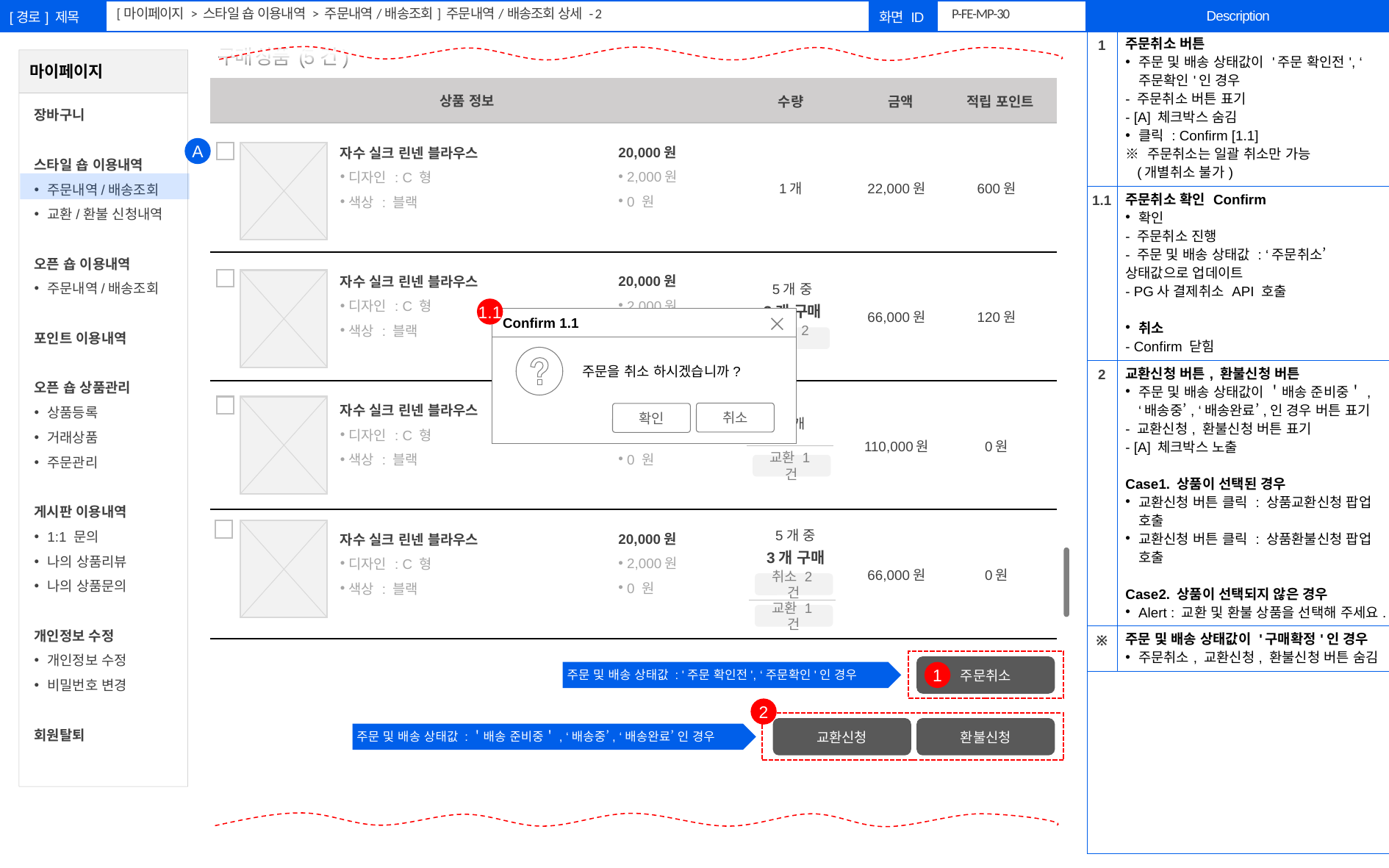

[마이페이지 > 스타일 숍 이용내역 > 주문내역/배송조회] 주문내역/배송조회 상세 - 2
# P-FE-MP-30
| 1 | 주문취소 버튼 주문 및 배송 상태값이 '주문 확인전', ‘주문확인'인 경우 - 주문취소 버튼 표기 - [A] 체크박스 숨김 클릭 : Confirm [1.1] ※ 주문취소는 일괄 취소만 가능 (개별취소 불가) |
| --- | --- |
| 1.1 | 주문취소 확인 Confirm 확인 - 주문취소 진행 - 주문 및 배송 상태값 : ‘주문취소’ 상태값으로 업데이트 - PG사 결제취소 API 호출 취소 - Confirm 닫힘 |
| 2 | 교환신청 버튼, 환불신청 버튼 주문 및 배송 상태값이 ＇배송 준비중＇, ‘배송중’, ‘배송완료’,인 경우 버튼 표기 - 교환신청, 환불신청 버튼 표기 - [A] 체크박스 노출 Case1. 상품이 선택된 경우 교환신청 버튼 클릭 : 상품교환신청 팝업 호출 교환신청 버튼 클릭 : 상품환불신청 팝업 호출 Case2. 상품이 선택되지 않은 경우 Alert : 교환 및 환불 상품을 선택해 주세요. |
| ※ | 주문 및 배송 상태값이 '구매확정'인 경우 주문취소, 교환신청, 환불신청 버튼 숨김 |
|  |  |

구매 상품 (5건)
| 상품 정보 |  | 수량 | 금액 | 적립 포인트 |
| --- | --- | --- | --- | --- |
| 자수 실크 린넨 블라우스 디자인 : C 형 색상 : 블랙 | 20,000원 2,000원 0 원 | 1개 | 22,000원 | 600원 |
| 자수 실크 린넨 블라우스 디자인 : C 형 색상 : 블랙 | 20,000원 2,000원 0 원 |  | 66,000원 | 120원 |
| 자수 실크 린넨 블라우스 디자인 : C 형 색상 : 블랙 | 20,000원 2,000원 0 원 |  | 110,000원 | 0원 |
| 자수 실크 린넨 블라우스 디자인 : C 형 색상 : 블랙 | 20,000원 2,000원 0 원 |  | 66,000원 | 0원 |
A

5개 중
3개 구매
취소 2건
1.1
Confirm 1.1

주문을 취소 하시겠습니까?

취소
확인
Abort

5개
교환 1건

5개 중
3개 구매
취소 2건
교환 1건

주문취소
주문 및 배송 상태값 : '주문 확인전', ‘주문확인'인 경우
1
2

교환신청
환불신청
주문 및 배송 상태값 :＇배송 준비중＇, ‘배송중’, ‘배송완료’ 인 경우